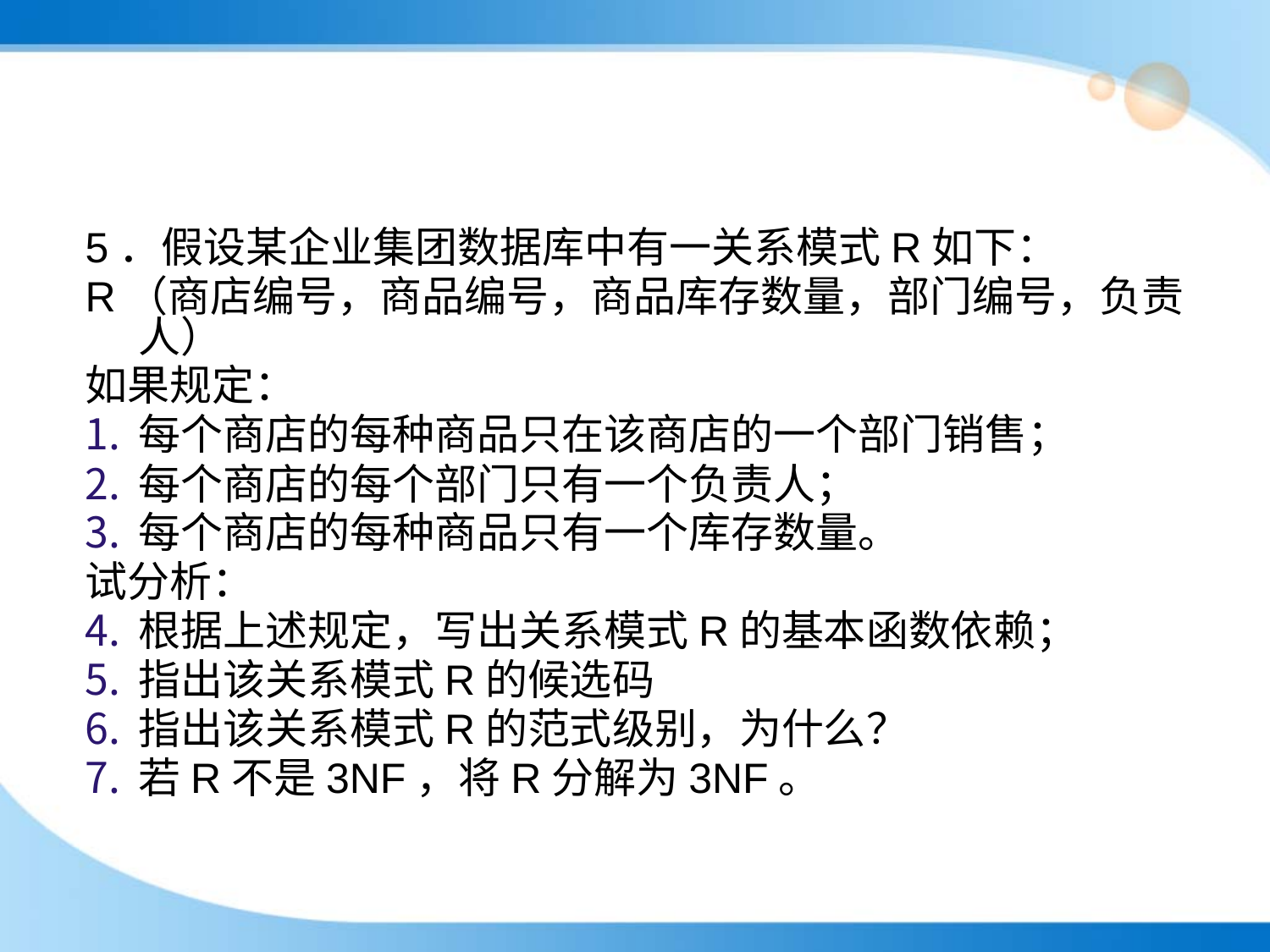

#
5．假设某企业集团数据库中有一关系模式R如下：
R（商店编号，商品编号，商品库存数量，部门编号，负责人）
如果规定：
每个商店的每种商品只在该商店的一个部门销售；
每个商店的每个部门只有一个负责人；
每个商店的每种商品只有一个库存数量。
试分析：
根据上述规定，写出关系模式R的基本函数依赖；
指出该关系模式R的候选码
指出该关系模式R的范式级别，为什么？
若R不是3NF，将R分解为3NF。